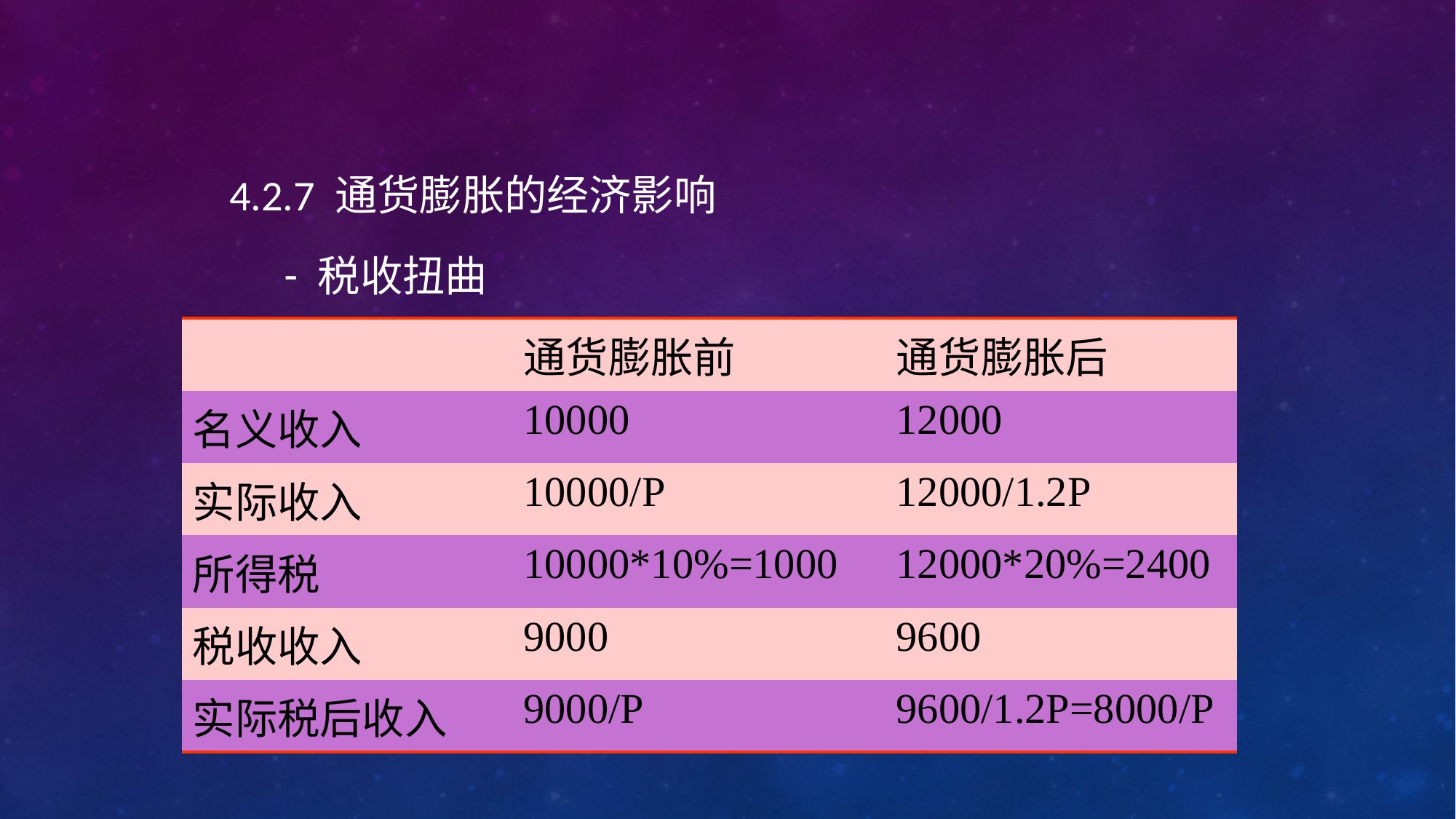

4.2.7 通货膨胀的经济影响
税收扭曲
|  | 通货膨胀前 | 通货膨胀后 |
| --- | --- | --- |
| 名义收入 | 10000 | 12000 |
| 实际收入 | 10000/P | 12000/1.2P |
| 所得税 | 10000\*10%=1000 | 12000\*20%=2400 |
| 税收收入 | 9000 | 9600 |
| 实际税后收入 | 9000/P | 9600/1.2P=8000/P |